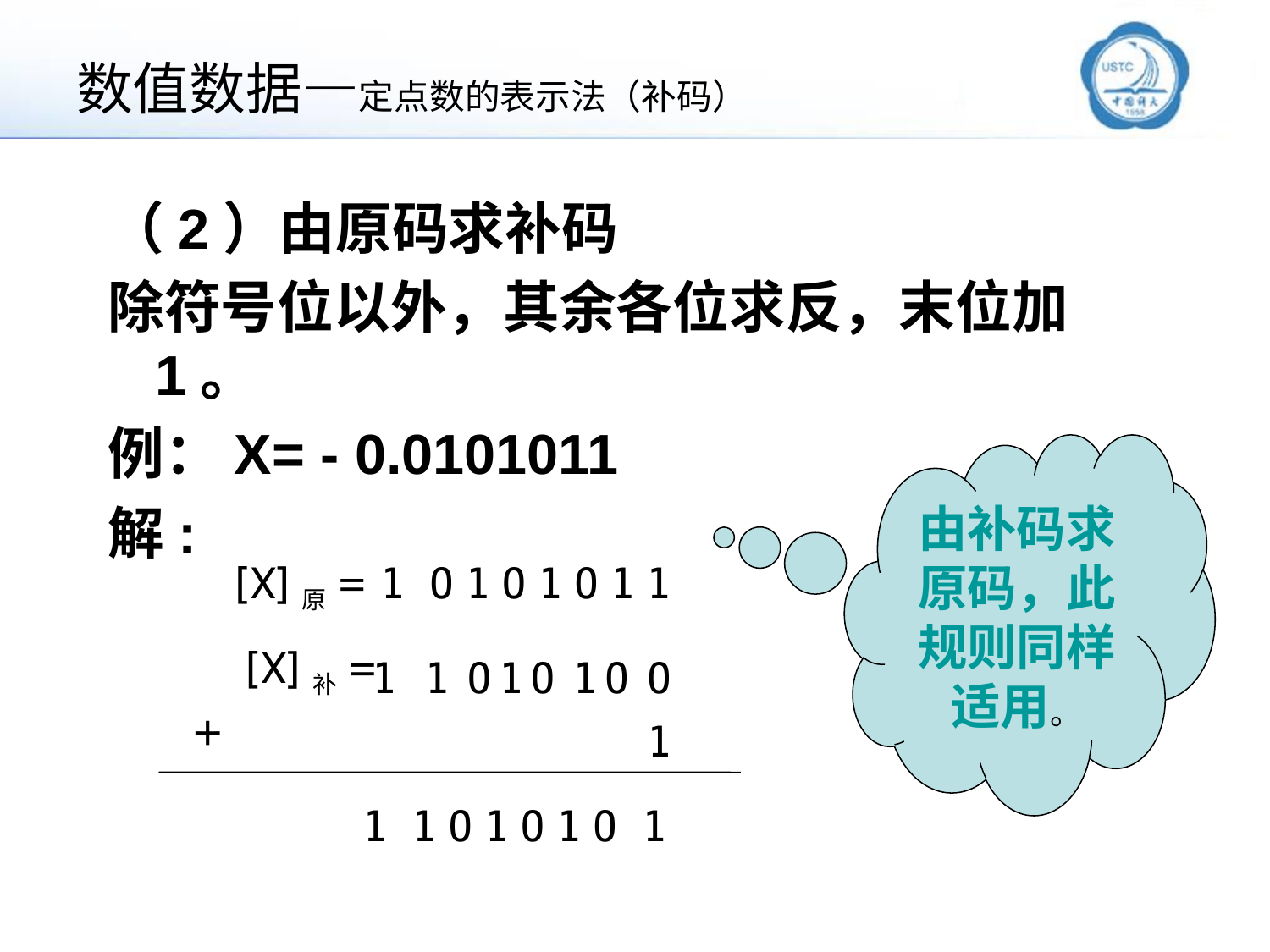

# 数值数据—定点数的表示法（补码）
（2）由原码求补码
除符号位以外，其余各位求反，末位加1。
例：X= - 0.0101011
解:
由补码求原码，此规则同样适用。
[X]原= 1  0 1 0 1 0 1 1
[X]补=
1
1
0
1
0
1
0
0
+
1

         1  1 0 1 0 1 0  1